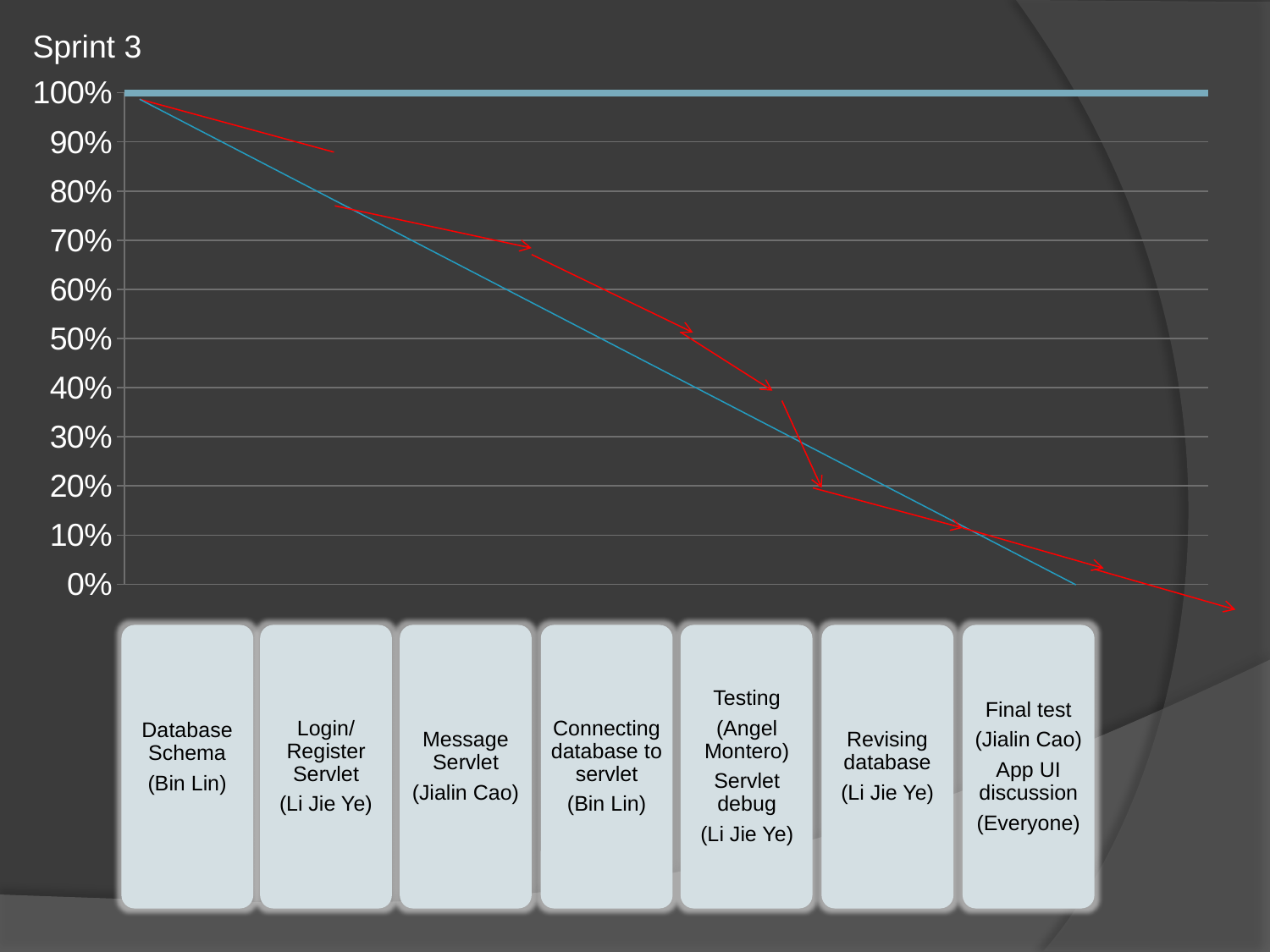

Sprint 3

### Chart

| Category |  |  |
|---|---|---|
| 列1 | 90.0 | None |
| 列2 | 90.0 | None |
| 列3 | 85.0 | None |
Database Schema
(Bin Lin)
Login/Register Servlet
(Li Jie Ye)

Message Servlet
(Jialin Cao)

Connecting database to servlet
(Bin Lin)

Testing
(Angel Montero)
Servlet debug
(Li Jie Ye)
Revising database
(Li Jie Ye)

Final test
(Jialin Cao)
App UI discussion
(Everyone)